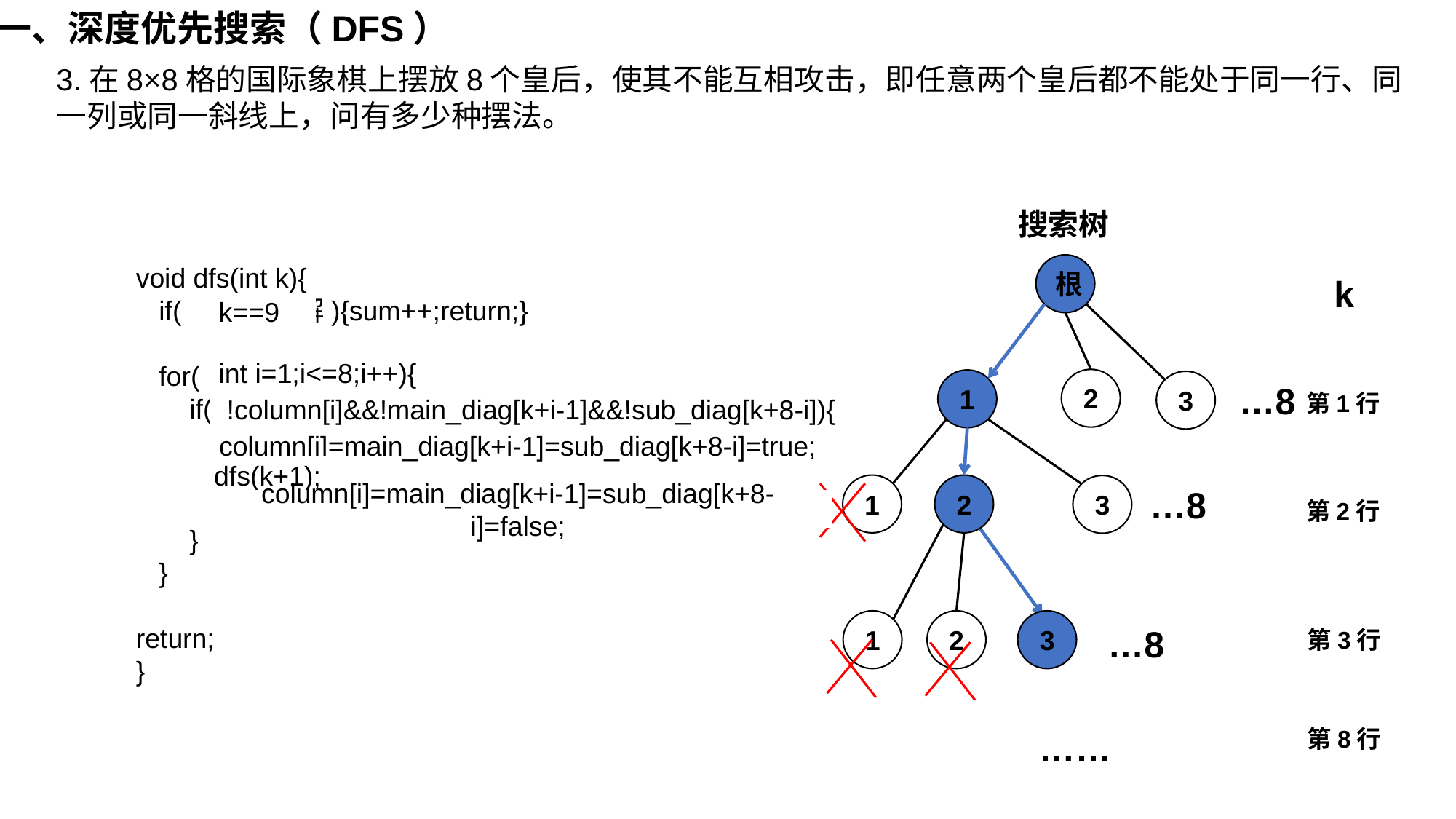

一、深度优先搜索（DFS）
3.在8×8格的国际象棋上摆放8个皇后，使其不能互相攻击，即任意两个皇后都不能处于同一行、同一列或同一斜线上，问有多少种摆法。
搜索树
根
2
1
3
…8
第1行
1
2
3
…8
第2行
1
2
3
…8
第3行
第8行
……
k
void dfs(int k){
   if(找到一种解){sum++;return;}

   for(遍历分支){
       if(符合条件){
           执行;
           递归;
           撤销；
       }
   }

return;
}
k==9
int i=1;i<=8;i++){
!column[i]&&!main_diag[k+i-1]&&!sub_diag[k+8-i]){
column[i]=main_diag[k+i-1]=sub_diag[k+8-i]=true;
dfs(k+1);
column[i]=main_diag[k+i-1]=sub_diag[k+8-i]=false;